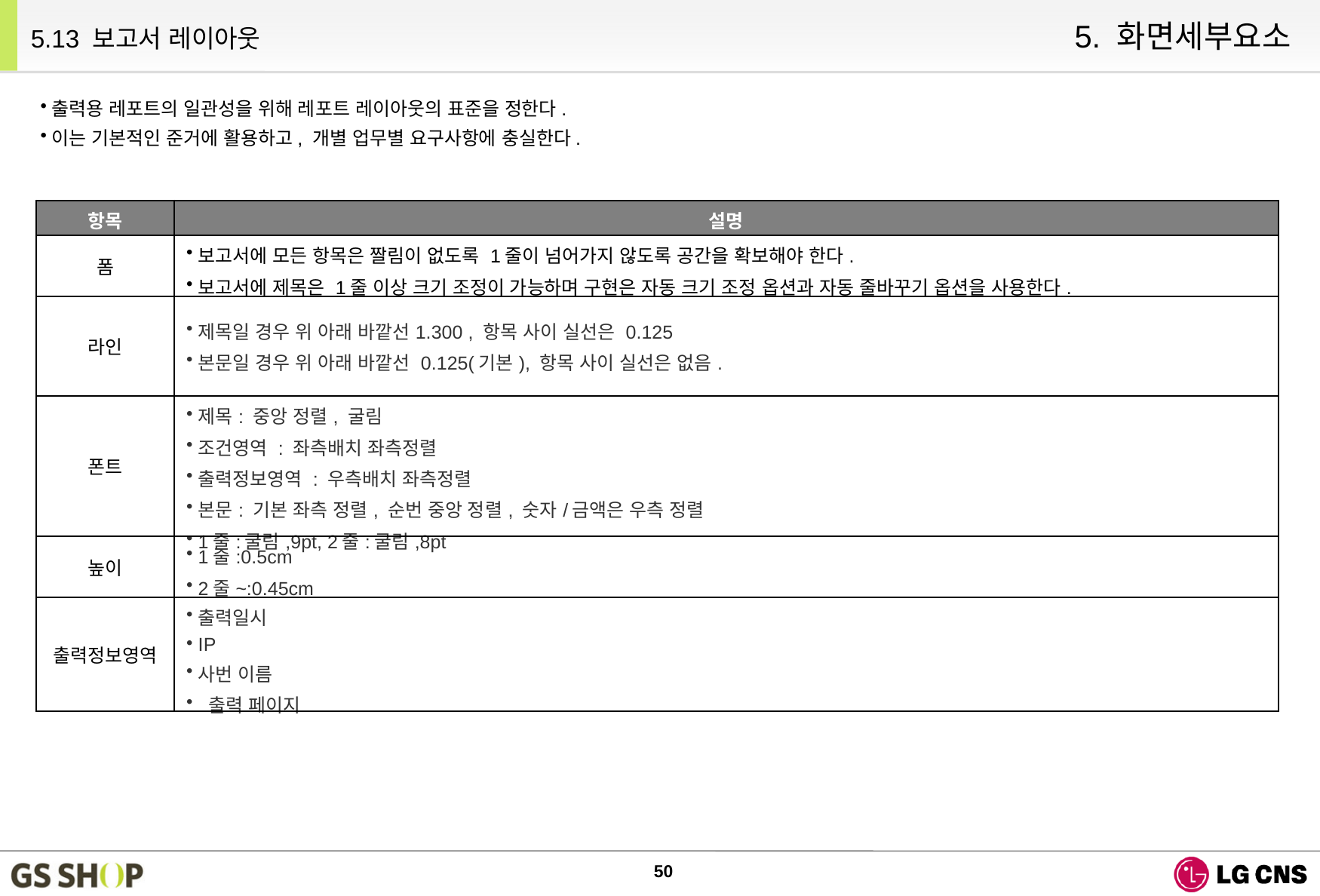

5. 화면세부요소
5.13 보고서 레이아웃
출력용 레포트의 일관성을 위해 레포트 레이아웃의 표준을 정한다.
이는 기본적인 준거에 활용하고, 개별 업무별 요구사항에 충실한다.
| 항목 | 설명 |
| --- | --- |
| 폼 | 보고서에 모든 항목은 짤림이 없도록 1줄이 넘어가지 않도록 공간을 확보해야 한다. 보고서에 제목은 1줄 이상 크기 조정이 가능하며 구현은 자동 크기 조정 옵션과 자동 줄바꾸기 옵션을 사용한다. |
| 라인 | 제목일 경우 위 아래 바깥선1.300 , 항목 사이 실선은 0.125 본문일 경우 위 아래 바깥선 0.125(기본), 항목 사이 실선은 없음. |
| 폰트 | 제목: 중앙 정렬, 굴림 조건영역 : 좌측배치 좌측정렬 출력정보영역 : 우측배치 좌측정렬 본문: 기본 좌측 정렬, 순번 중앙 정렬, 숫자/금액은 우측 정렬 1줄:굴림,9pt, 2줄:굴림,8pt |
| 높이 | 1줄:0.5cm 2줄~:0.45cm |
| 출력정보영역 | 출력일시 IP 사번 이름 출력 페이지 |